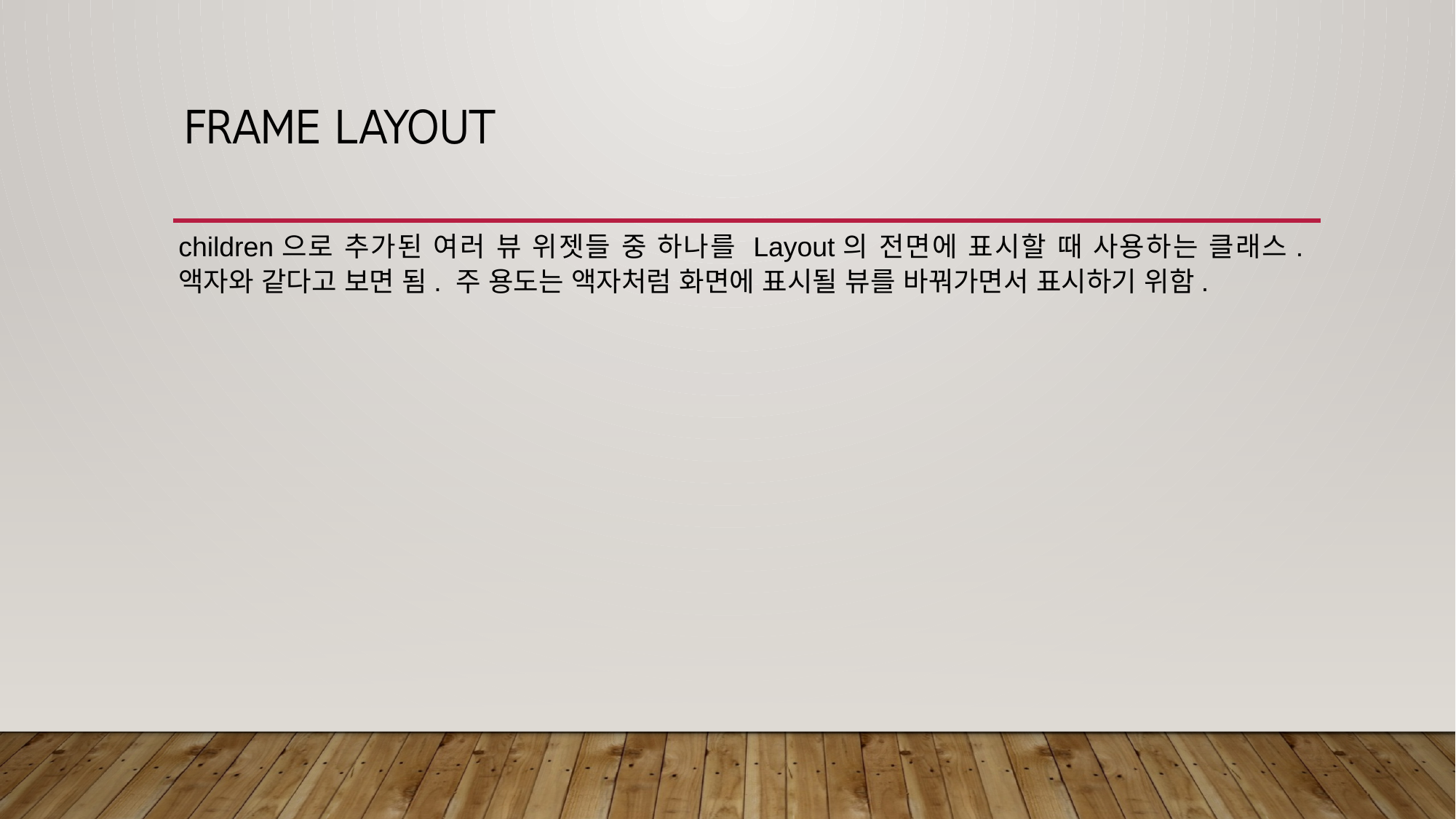

# frame layout
children으로 추가된 여러 뷰 위젯들 중 하나를 Layout의 전면에 표시할 때 사용하는 클래스. 액자와 같다고 보면 됨. 주 용도는 액자처럼 화면에 표시될 뷰를 바꿔가면서 표시하기 위함.